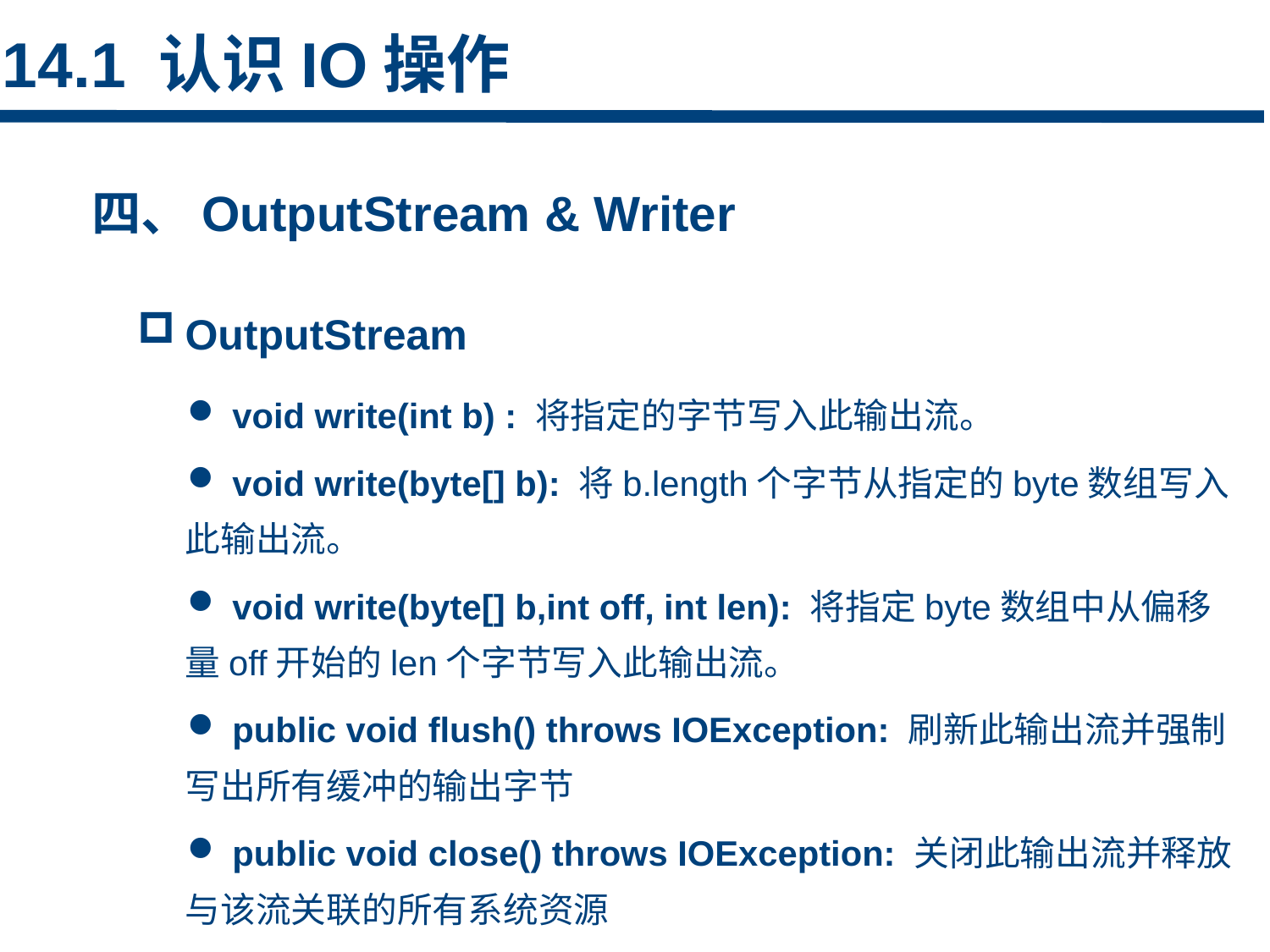

14.1 认识IO操作
四、OutputStream & Writer
点击添加文本
OutputStream
 void write(int b) : 将指定的字节写入此输出流。
 void write(byte[] b): 将b.length个字节从指定的byte数组写入此输出流。
 void write(byte[] b,int off, int len): 将指定byte数组中从偏移量off开始的len个字节写入此输出流。
 public void flush() throws IOException: 刷新此输出流并强制写出所有缓冲的输出字节
 public void close() throws IOException: 关闭此输出流并释放与该流关联的所有系统资源
点击添加文本
点击添加文本
点击添加文本